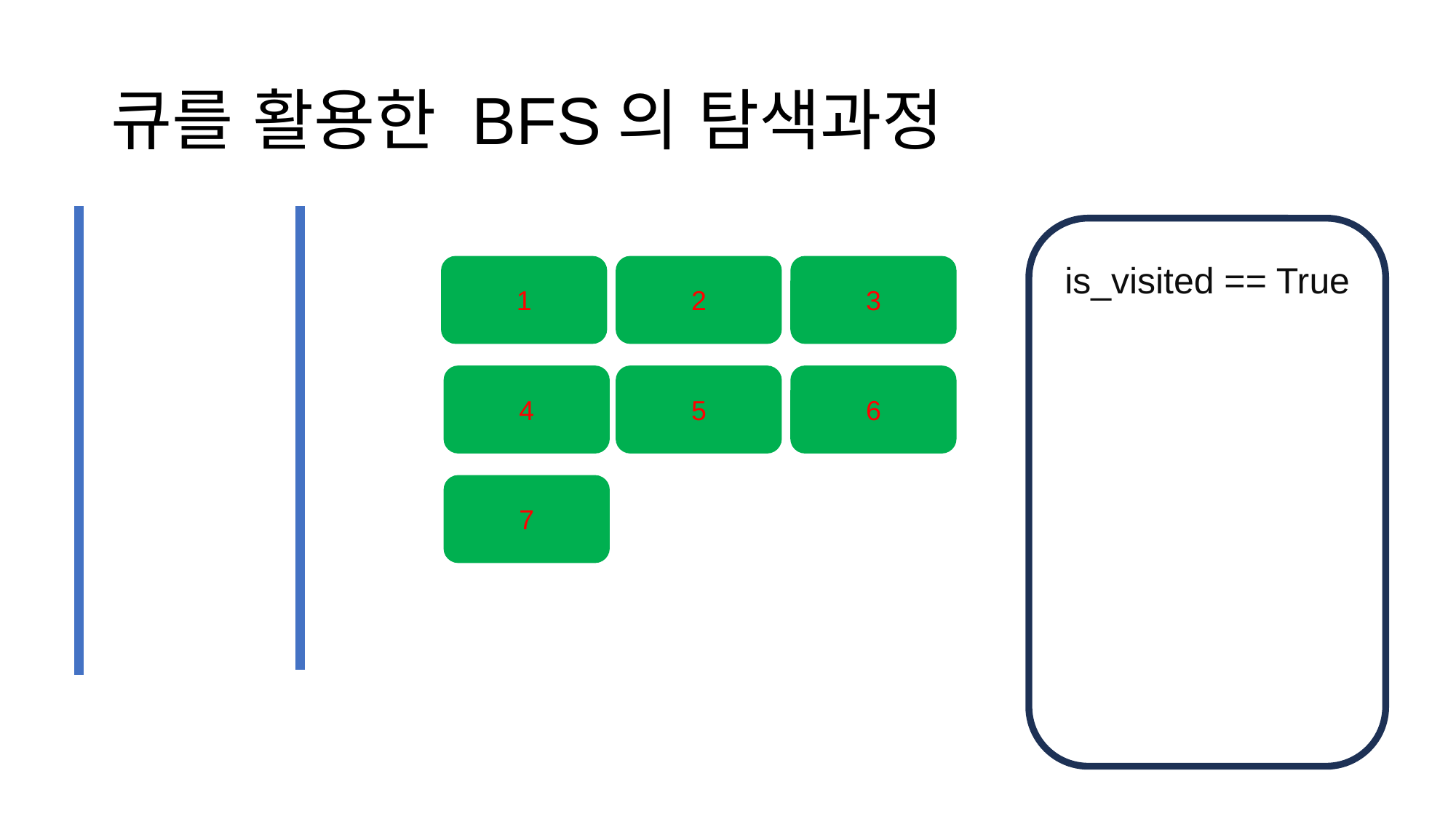

# 큐를 활용한 BFS의 탐색과정
is_visited == True

1
2
3
4
5
6
7